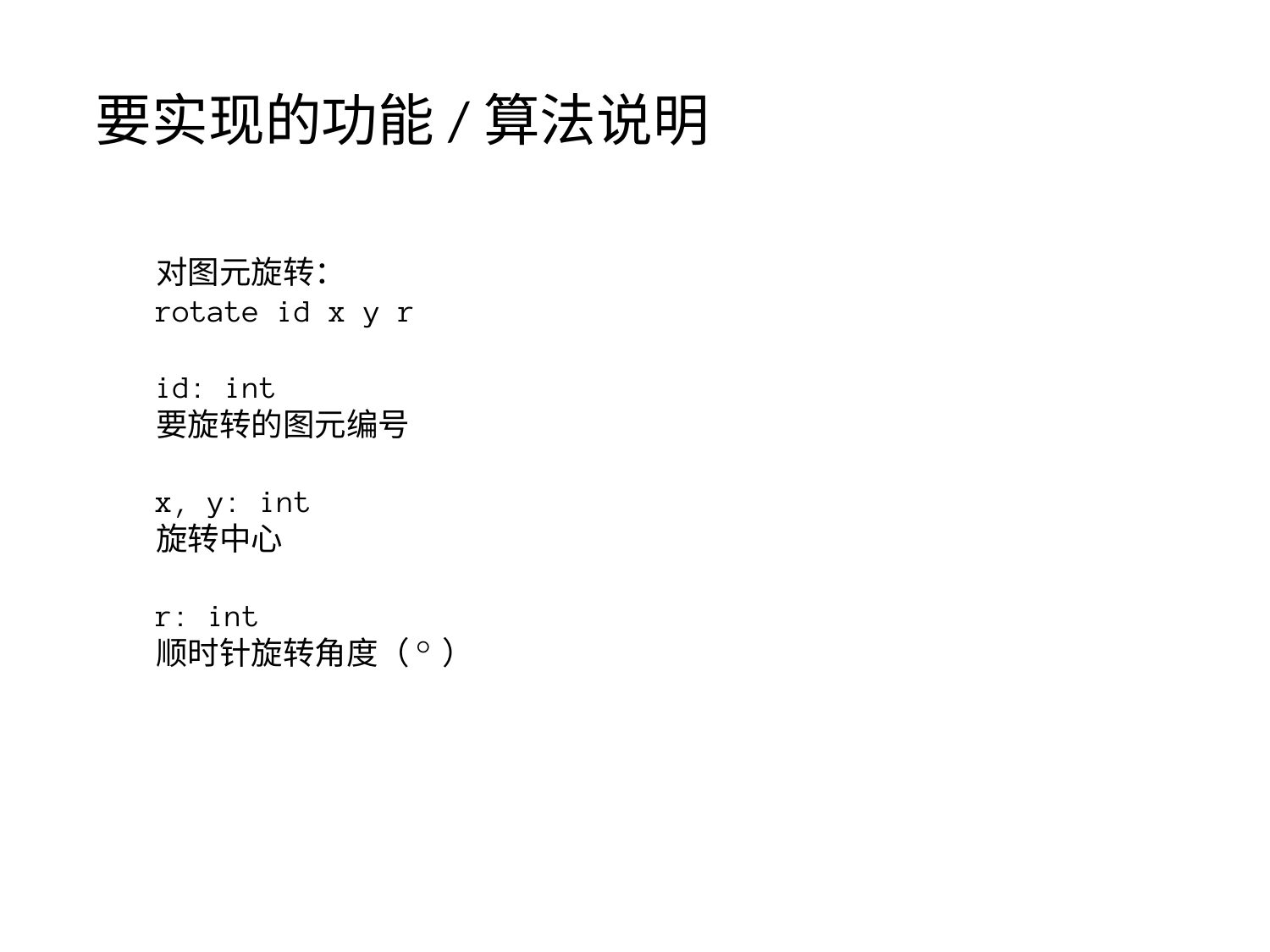

要实现的功能/算法说明
对图元旋转：
rotate id x y r

id: int
要旋转的图元编号

x, y: int
旋转中心

r: int
顺时针旋转角度（°）